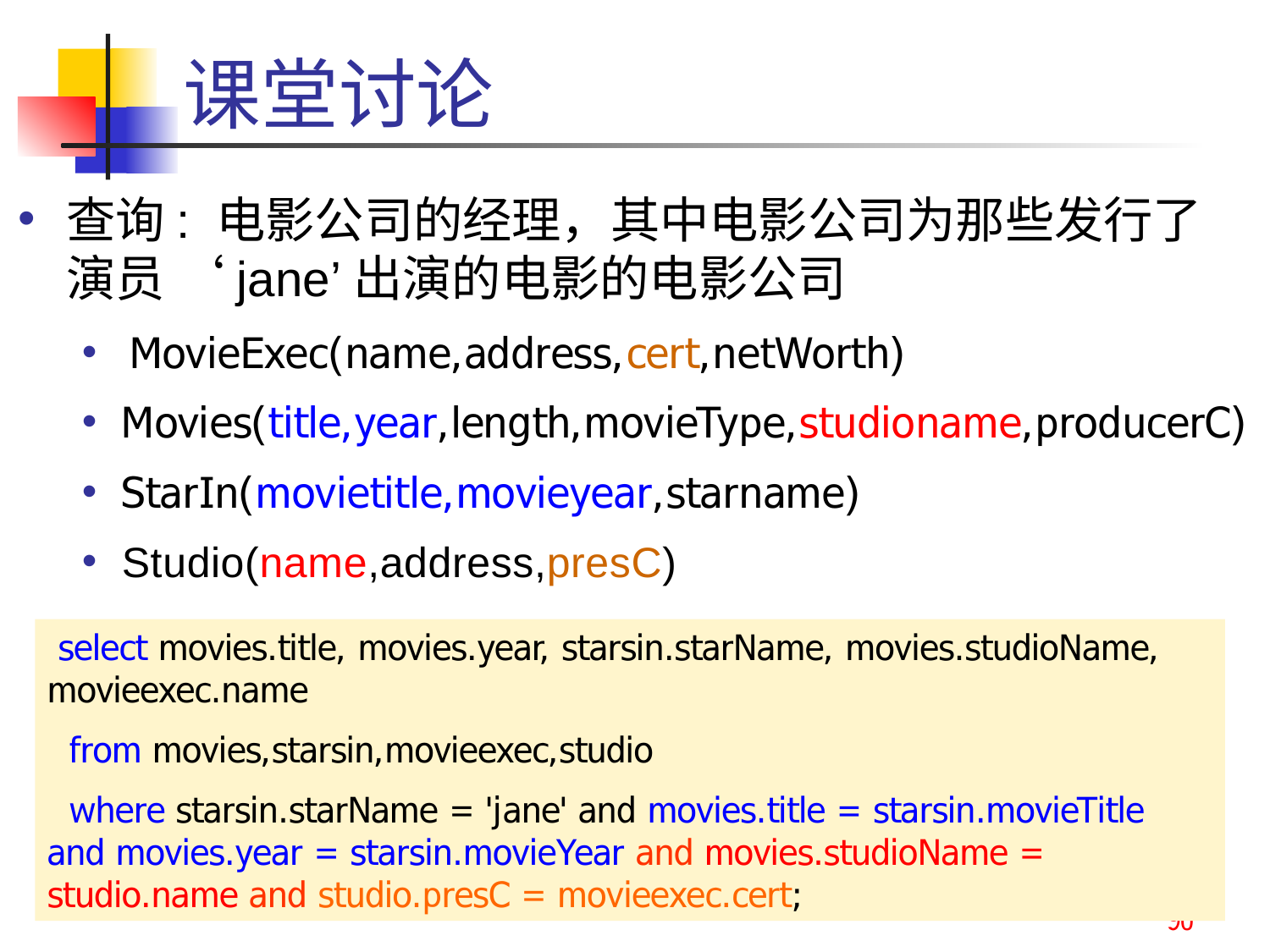

# 课堂讨论
查询: 电影公司的经理，其中电影公司为那些发行了演员 ‘jane’出演的电影的电影公司
MovieExec(name,address,cert,netWorth)
Movies(title,year,length,movieType,studioname,producerC)
StarIn(movietitle,movieyear,starname)
Studio(name,address,presC)

 select movies.title, movies.year, starsin.starName, movies.studioName, movieexec.name
  from movies,starsin,movieexec,studio
  where starsin.starName = 'jane' and movies.title = starsin.movieTitle and movies.year = starsin.movieYear and movies.studioName = studio.name and studio.presC = movieexec.cert;
90